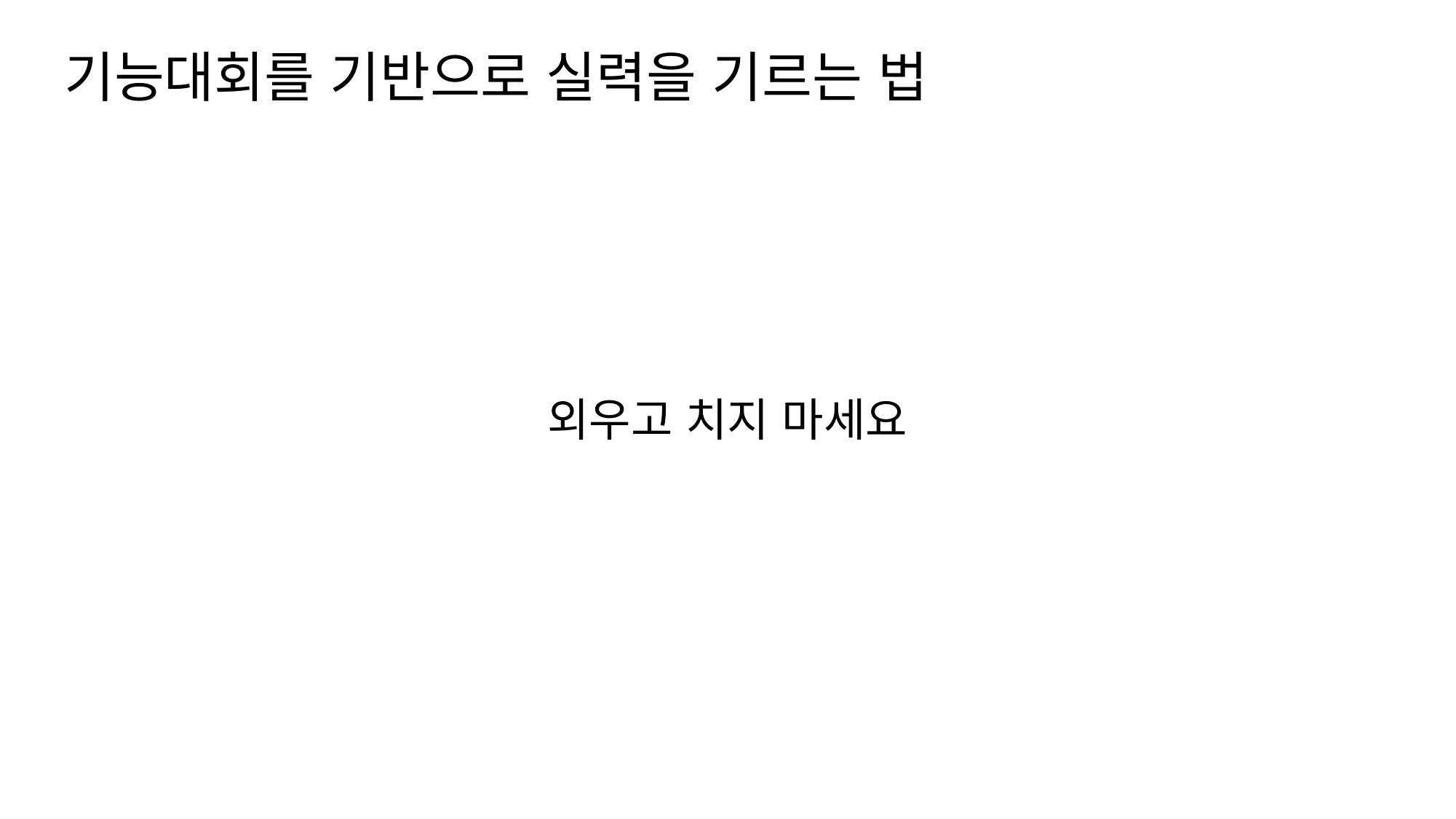

기능대회를 기반으로 실력을 기르는 법
외우고 치지 마세요